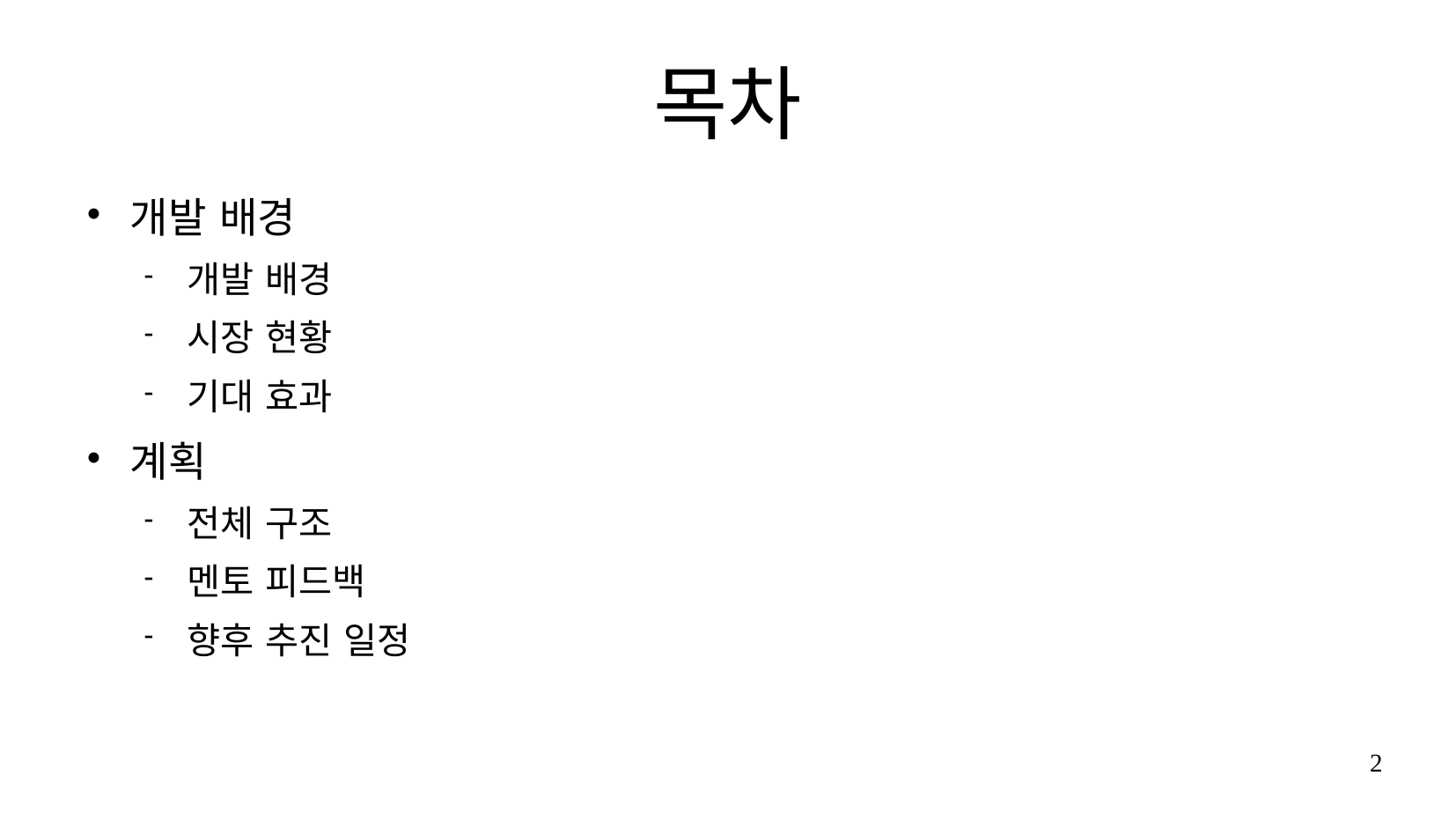

목차
개발 배경
개발 배경
시장 현황
기대 효과
계획
전체 구조
멘토 피드백
향후 추진 일정
2